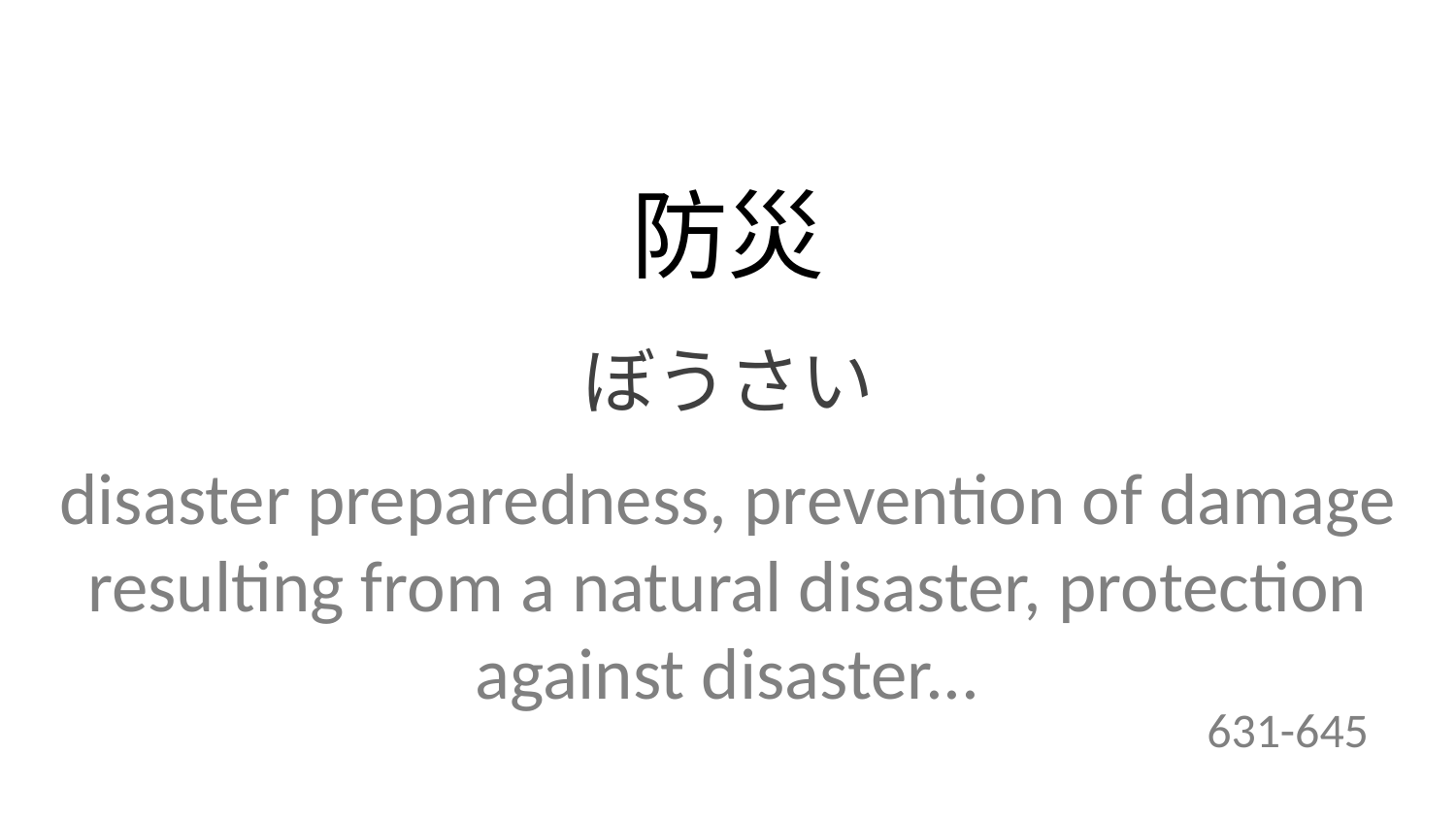

防災

ぼうさい
disaster preparedness, prevention of damage resulting from a natural disaster, protection against disaster...
631-645